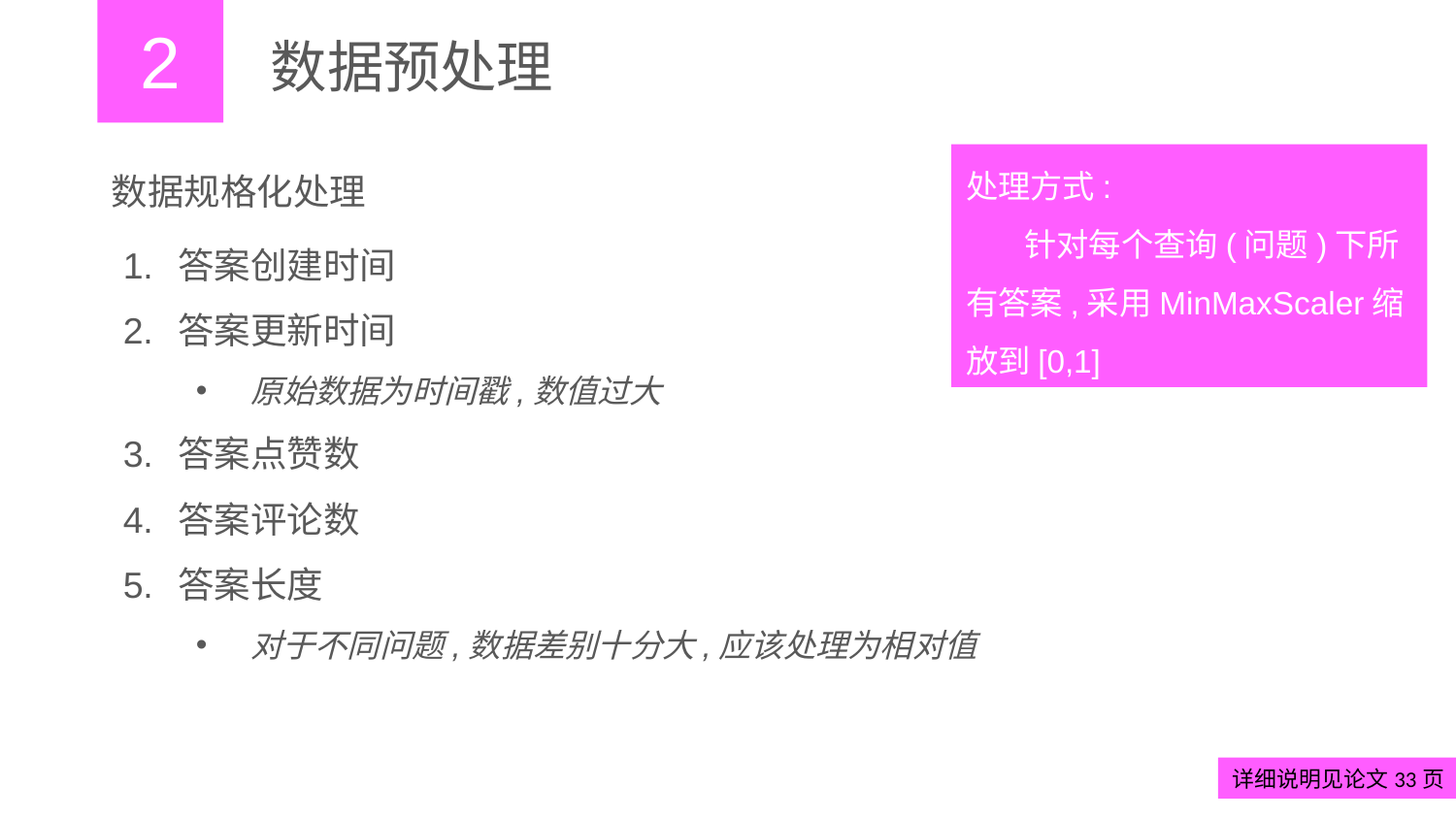

2
# 数据预处理
数据规格化处理
处理方式:
       针对每个查询(问题)下所有答案,采用MinMaxScaler缩放到[0,1]

答案创建时间
答案更新时间
原始数据为时间戳,数值过大
答案点赞数
答案评论数
答案长度
对于不同问题,数据差别十分大,应该处理为相对值

详细说明见论文33页